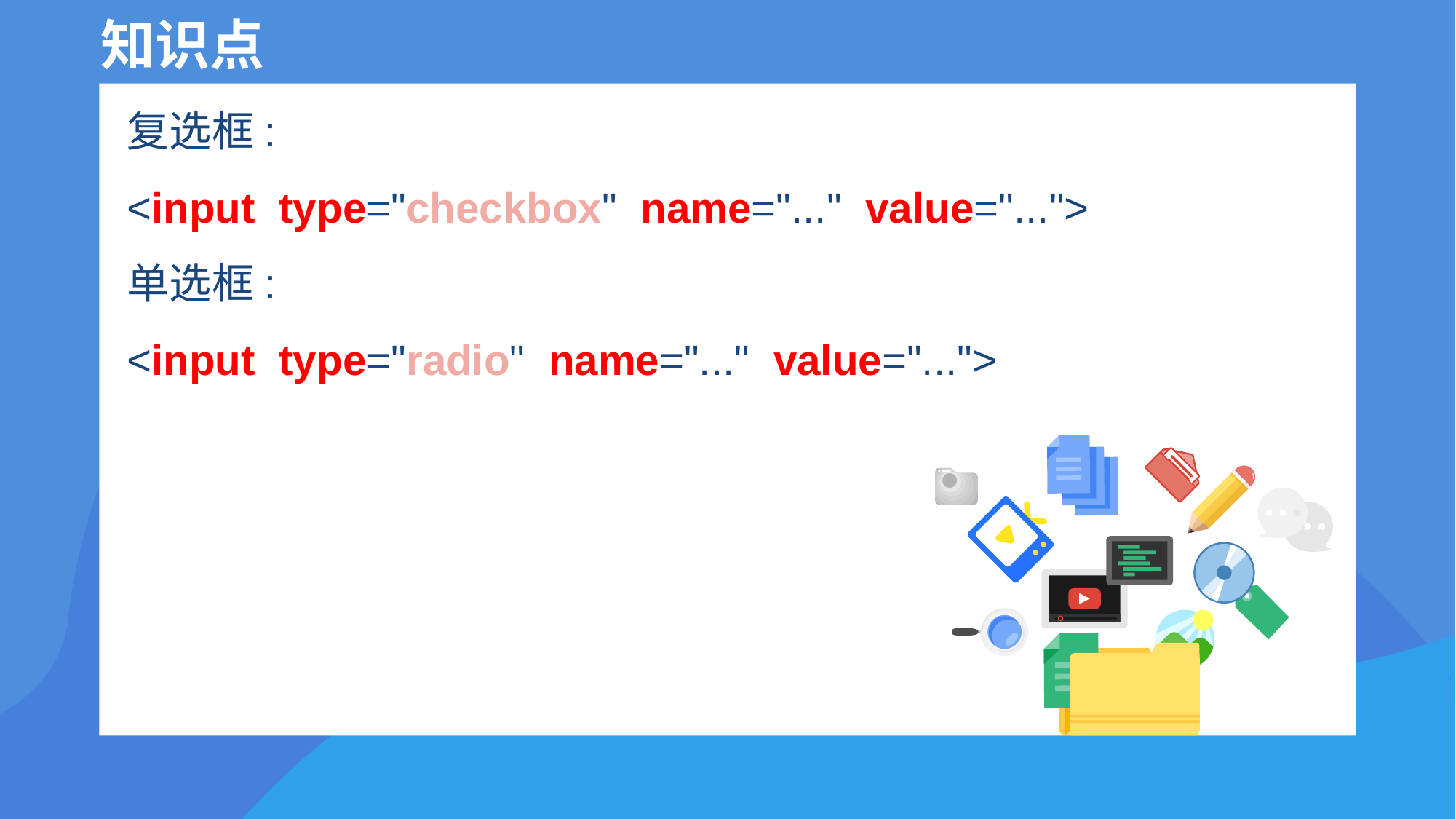

# 知识点
复选框:
<input  type="checkbox"  name="..."  value="...">
单选框:
<input  type="radio"  name="..."  value="...">